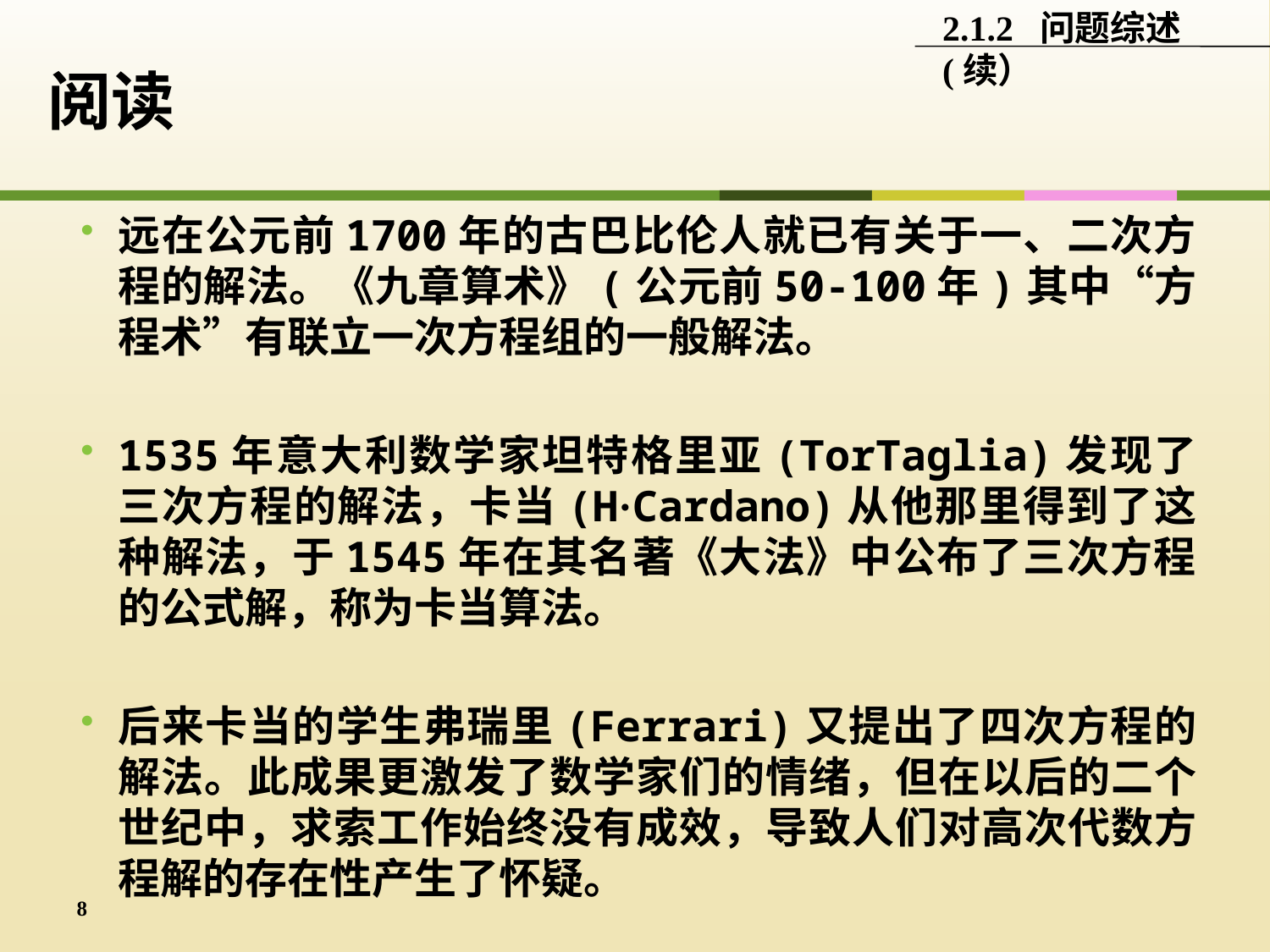

2.1.2  问题综述(续）

阅读
远在公元前1700年的古巴比伦人就已有关于一、二次方程的解法。《九章算术》(公元前50-100年)其中“方程术”有联立一次方程组的一般解法。

1535年意大利数学家坦特格里亚(TorTaglia)发现了三次方程的解法，卡当(H·Cardano)从他那里得到了这种解法，于1545年在其名著《大法》中公布了三次方程的公式解，称为卡当算法。

后来卡当的学生弗瑞里(Ferrari)又提出了四次方程的解法。此成果更激发了数学家们的情绪，但在以后的二个世纪中，求索工作始终没有成效，导致人们对高次代数方程解的存在性产生了怀疑。
8